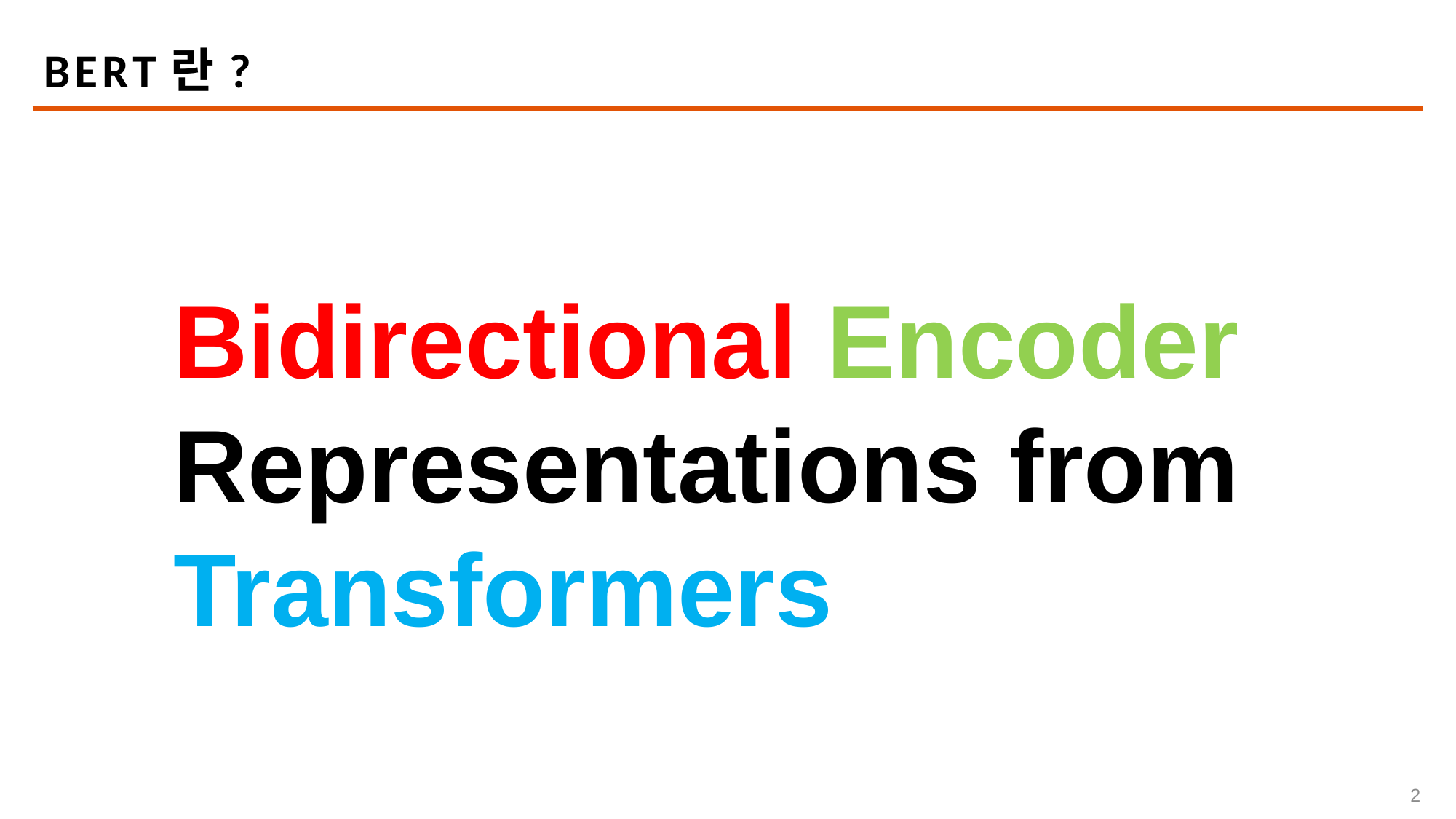

# BERT란?
Bidirectional Encoder
Representations from
Transformers
2